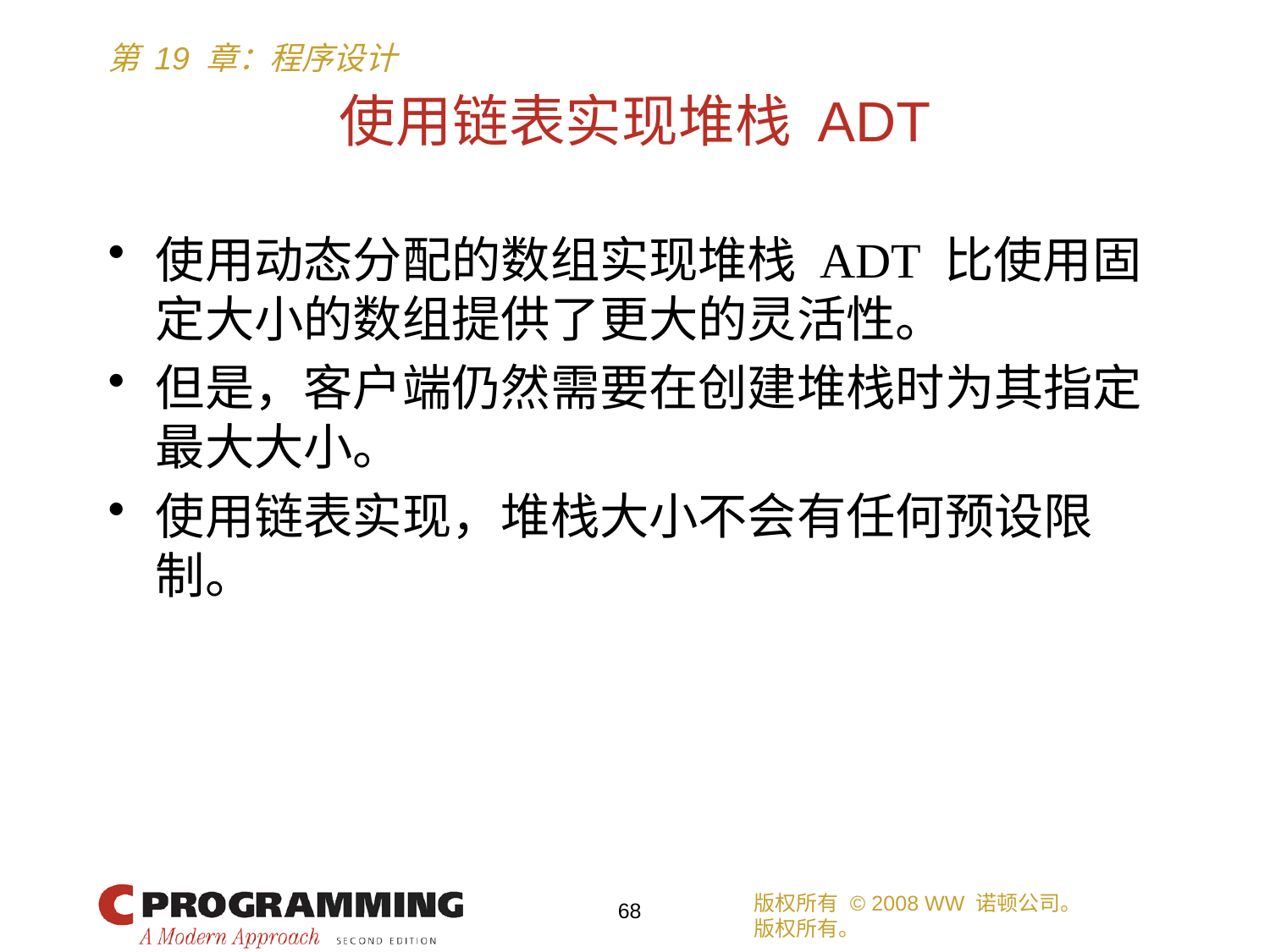

# 使用链表实现堆栈 ADT
使用动态分配的数组实现堆栈 ADT 比使用固定大小的数组提供了更大的灵活性。
但是，客户端仍然需要在创建堆栈时为其指定最大大小。
使用链表实现，堆栈大小不会有任何预设限制。
版权所有 © 2008 WW 诺顿公司。
版权所有。
68